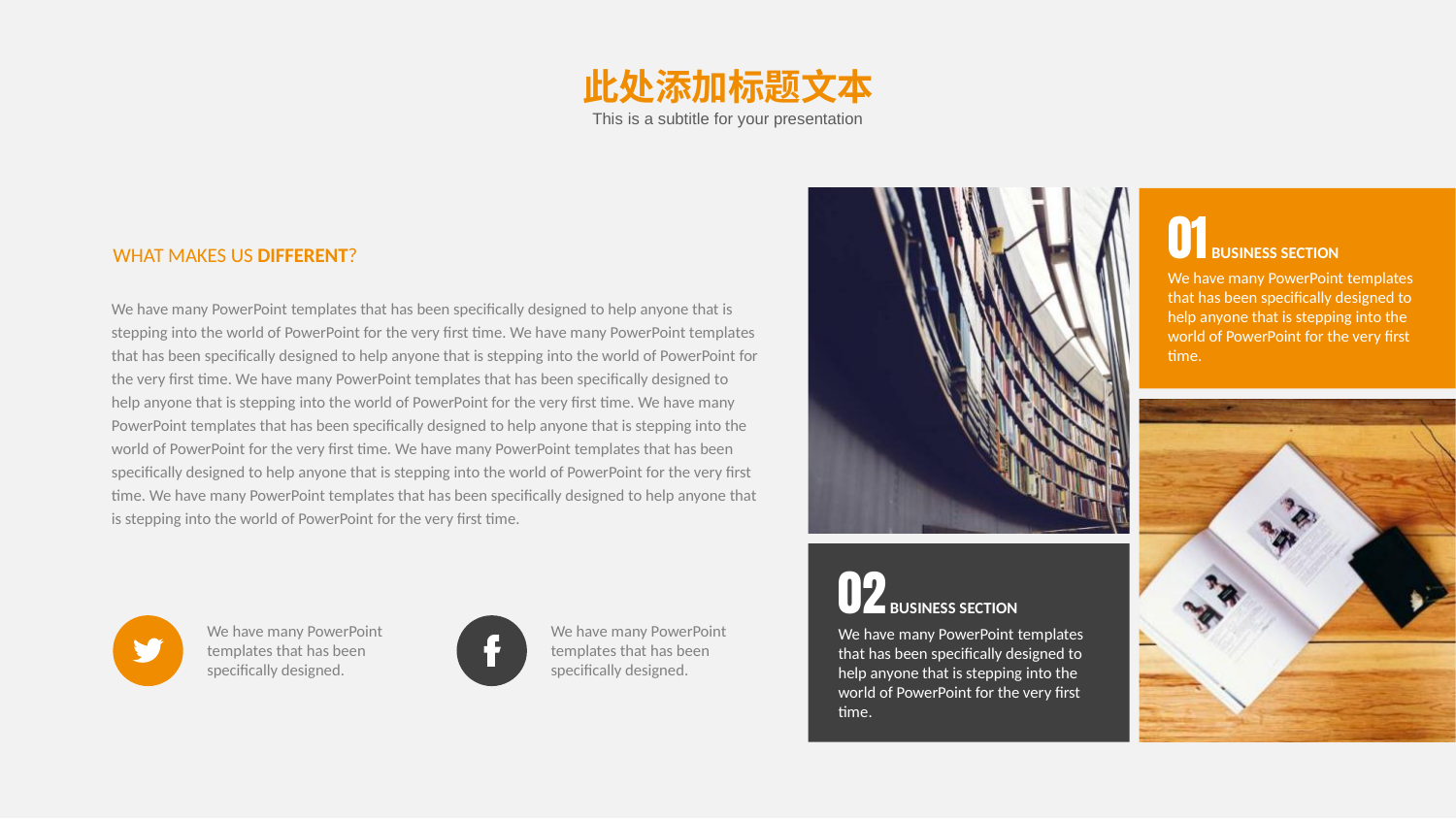

此处添加标题文本
This is a subtitle for your presentation

01 BUSINESS SECTION
We have many PowerPoint templates that has been specifically designed to help anyone that is stepping into the world of PowerPoint for the very first time.
WHAT MAKES US DIFFERENT?
We have many PowerPoint templates that has been specifically designed to help anyone that is stepping into the world of PowerPoint for the very first time. We have many PowerPoint templates that has been specifically designed to help anyone that is stepping into the world of PowerPoint for the very first time. We have many PowerPoint templates that has been specifically designed to help anyone that is stepping into the world of PowerPoint for the very first time. We have many PowerPoint templates that has been specifically designed to help anyone that is stepping into the world of PowerPoint for the very first time. We have many PowerPoint templates that has been specifically designed to help anyone that is stepping into the world of PowerPoint for the very first time. We have many PowerPoint templates that has been specifically designed to help anyone that is stepping into the world of PowerPoint for the very first time.

02 BUSINESS SECTION
We have many PowerPoint templates that has been specifically designed to help anyone that is stepping into the world of PowerPoint for the very first time.

We have many PowerPoint templates that has been specifically designed.
We have many PowerPoint templates that has been specifically designed.

PPT模板下载：www.1ppt.com/moban/     行业PPT模板：www.1ppt.com/hangye/
节日PPT模板：www.1ppt.com/jieri/           PPT素材下载：www.1ppt.com/sucai/
PPT背景图片：www.1ppt.com/beijing/      PPT图表下载：www.1ppt.com/tubiao/
优秀PPT下载：www.1ppt.com/xiazai/        PPT教程： www.1ppt.com/powerpoint/
Word教程： www.1ppt.com/word/              Excel教程：www.1ppt.com/excel/
资料下载：www.1ppt.com/ziliao/                PPT课件下载：www.1ppt.com/kejian/
范文下载：www.1ppt.com/fanwen/             试卷下载：www.1ppt.com/shiti/
教案下载：www.1ppt.com/jiaoan/
字体下载：www.1ppt.com/ziti/